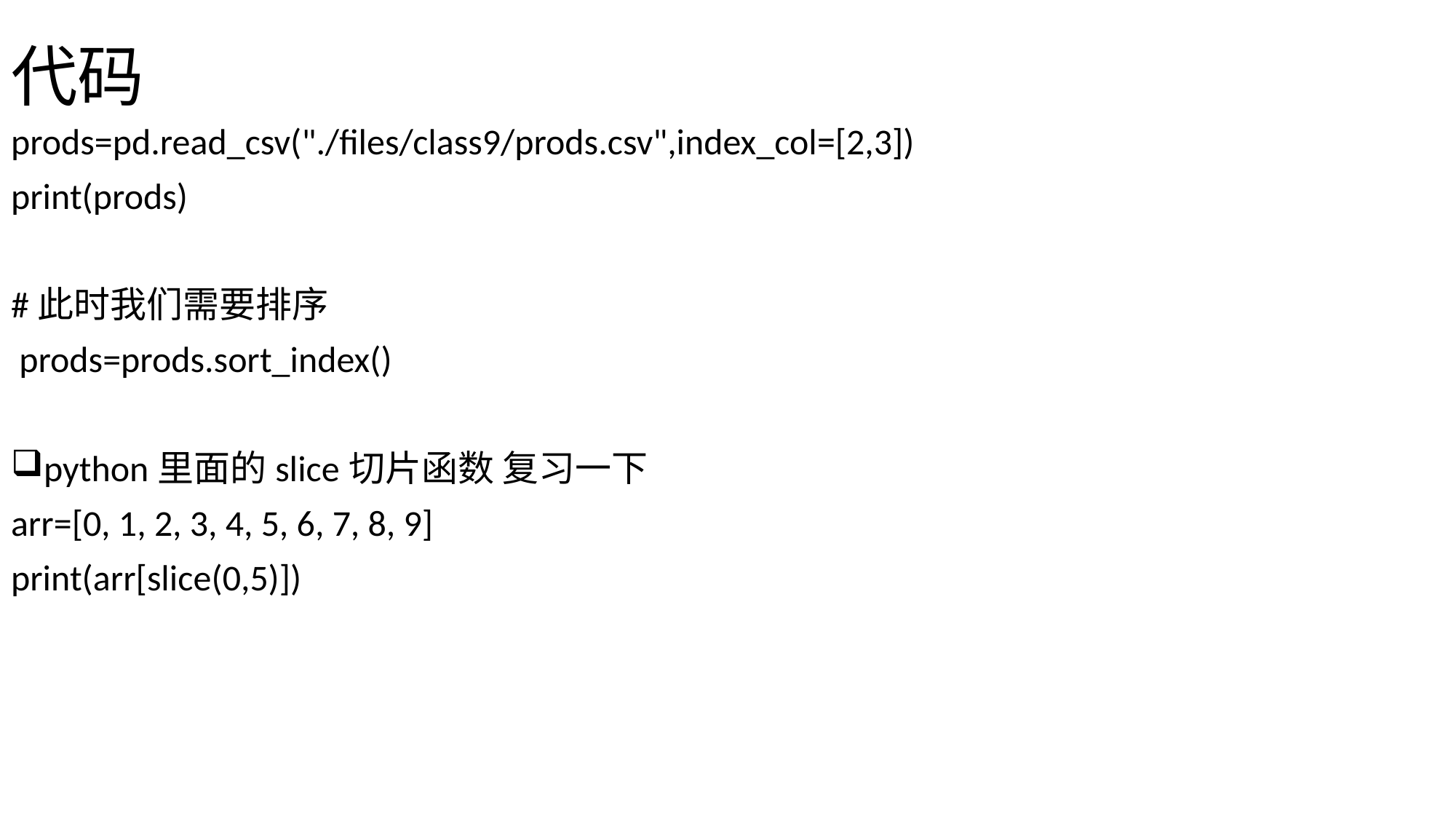

# 代码
prods=pd.read_csv("./files/class9/prods.csv",index_col=[2,3])
print(prods)

#此时我们需要排序
 prods=prods.sort_index()

python里面的slice切片函数 复习一下
arr=[0, 1, 2, 3, 4, 5, 6, 7, 8, 9]
print(arr[slice(0,5)])